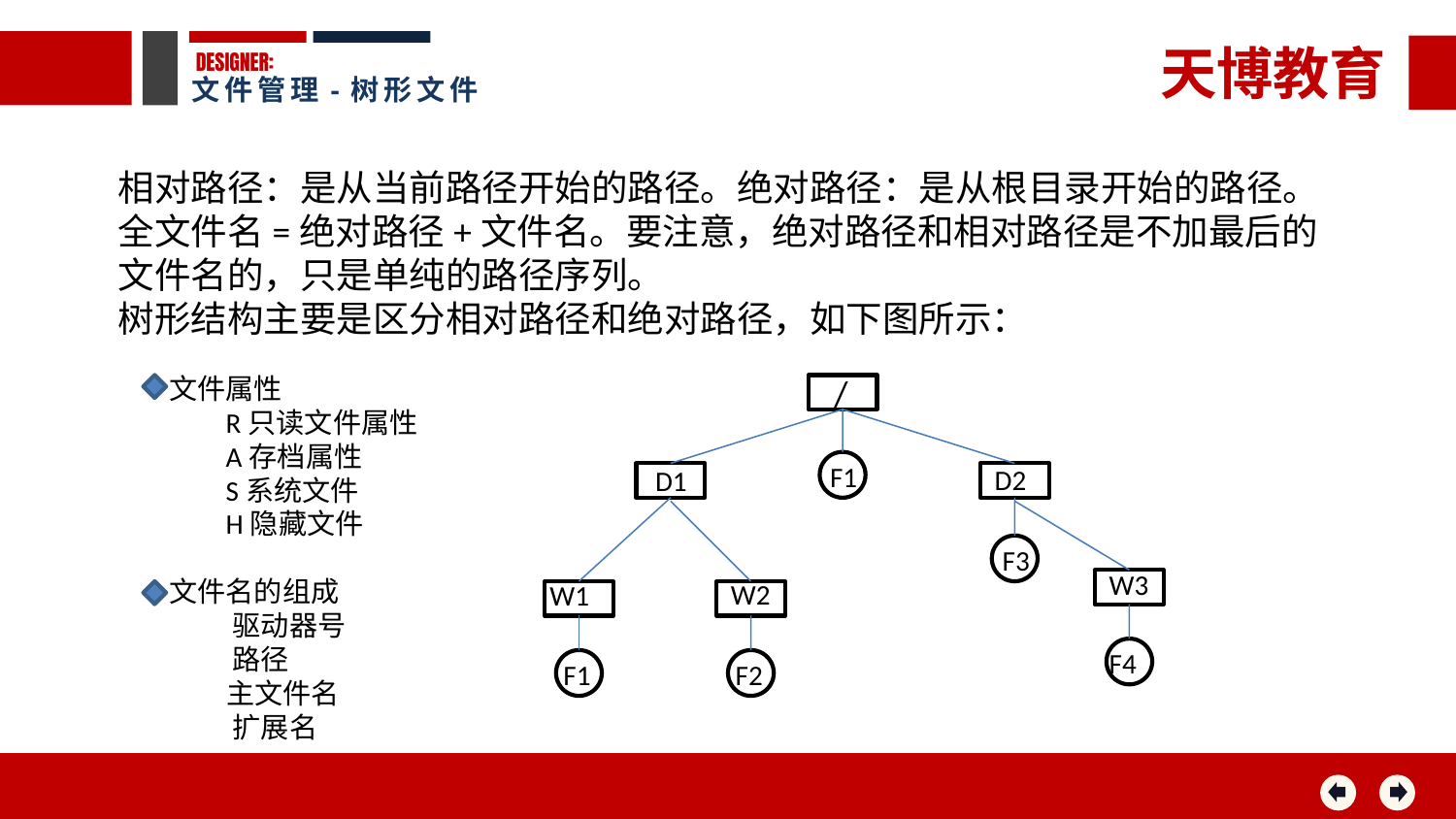

天博教育
DESIGNER:
文件管理-树形文件
相对路径：是从当前路径开始的路径。绝对路径：是从根目录开始的路径。
全文件名=绝对路径+文件名。要注意，绝对路径和相对路径是不加最后的文件名的，只是单纯的路径序列。
树形结构主要是区分相对路径和绝对路径，如下图所示：
文件属性
         R只读文件属性
         A存档属性
         S系统文件
         H隐藏文件

文件名的组成
         驱动器号
         路径
        主文件名
         扩展名
/

F1

D2
D1

F3

W3
W2

W1

F4

F1

F2